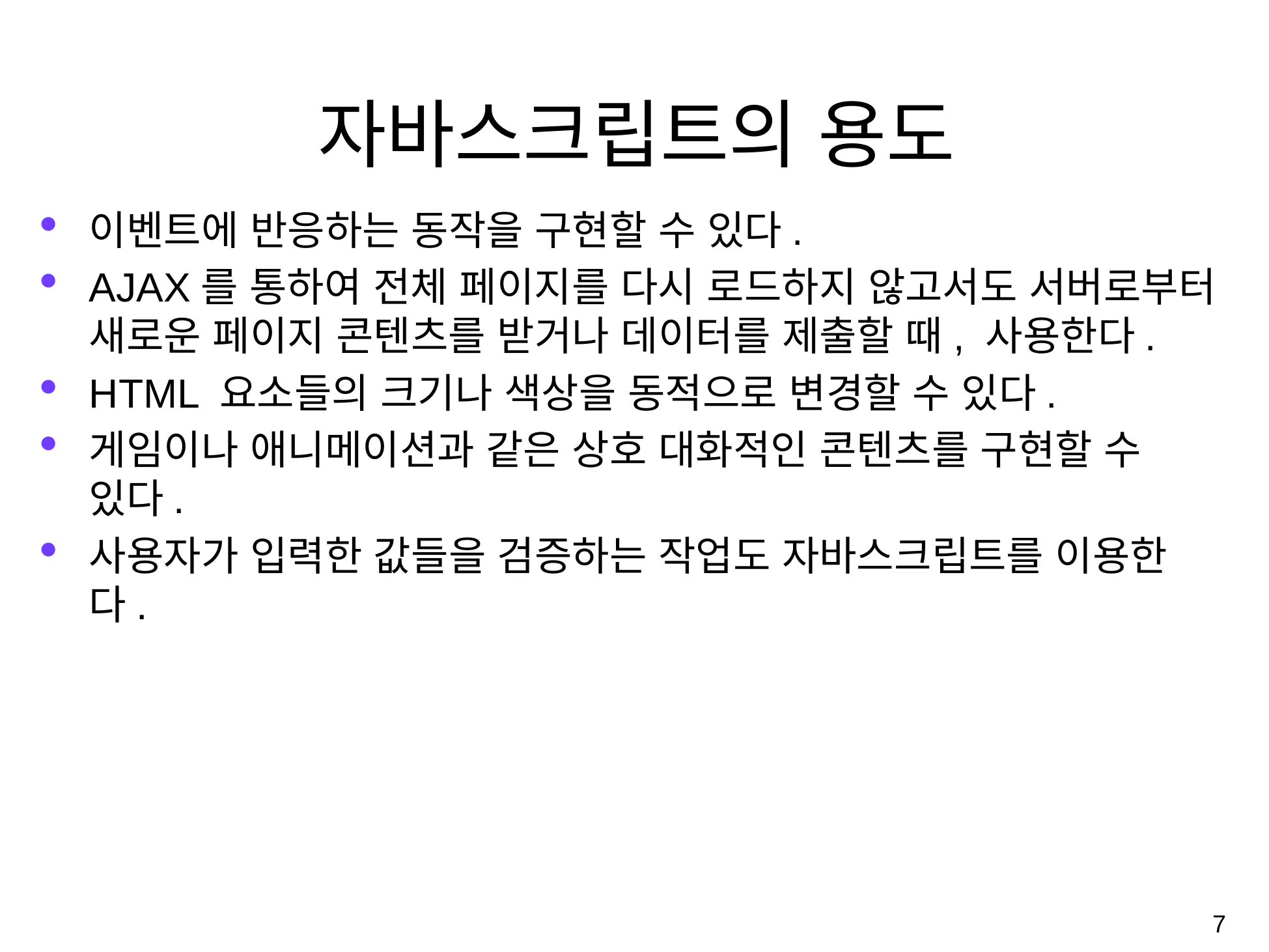

자바스크립트의 용도
이벤트에 반응하는 동작을 구현할 수 있다.
AJAX를 통하여 전체 페이지를 다시 로드하지 않고서도 서버로부터 새로운 페이지 콘텐츠를 받거나 데이터를 제출할 때, 사용한다.
HTML 요소들의 크기나 색상을 동적으로 변경할 수 있다.
게임이나 애니메이션과 같은 상호 대화적인 콘텐츠를 구현할 수 있다.
사용자가 입력한 값들을 검증하는 작업도 자바스크립트를 이용한다.
7